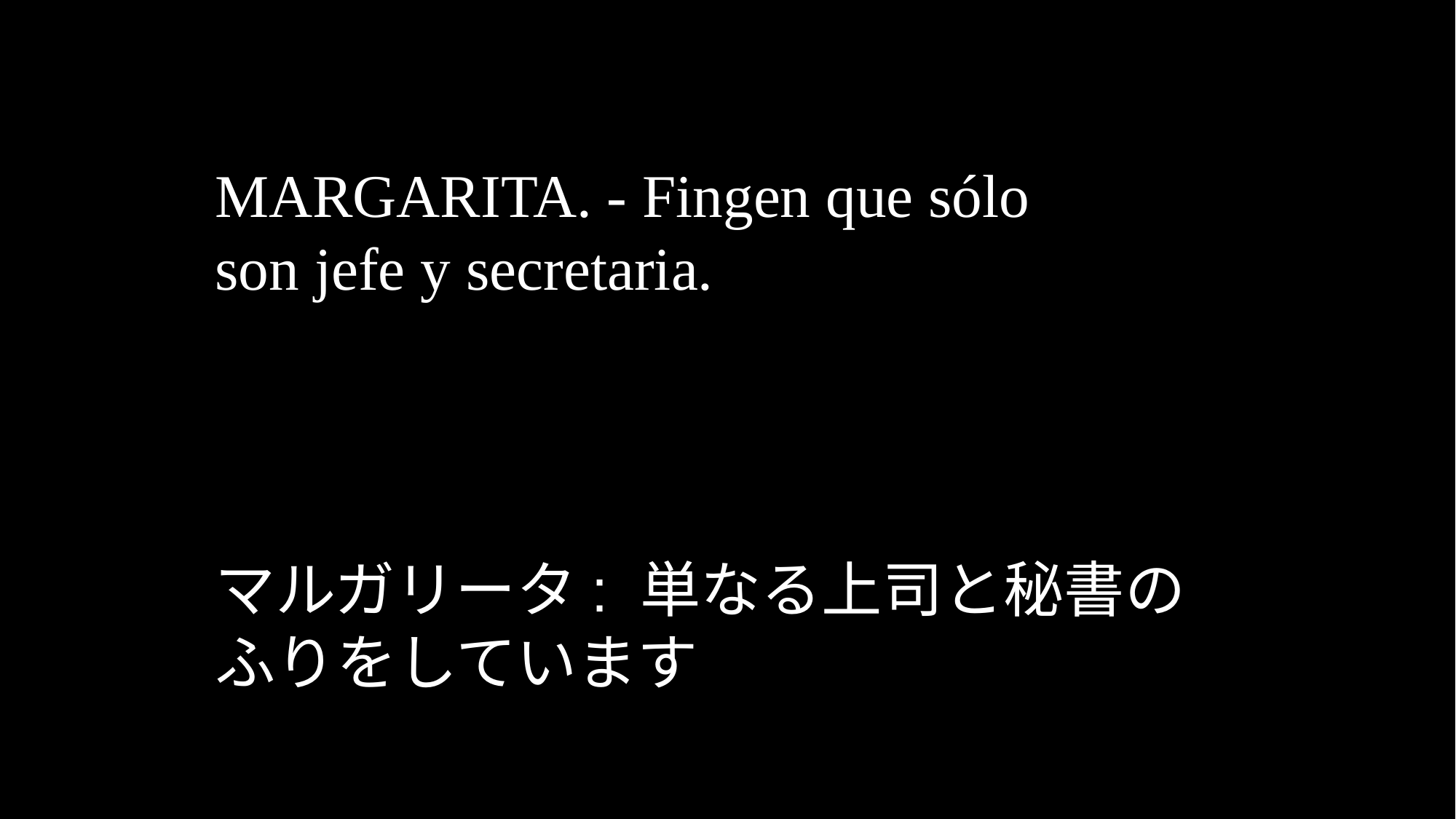

MARGARITA. - Fingen que sólo son jefe y secretaria.

マルガリータ: 単なる上司と秘書のふりをしています